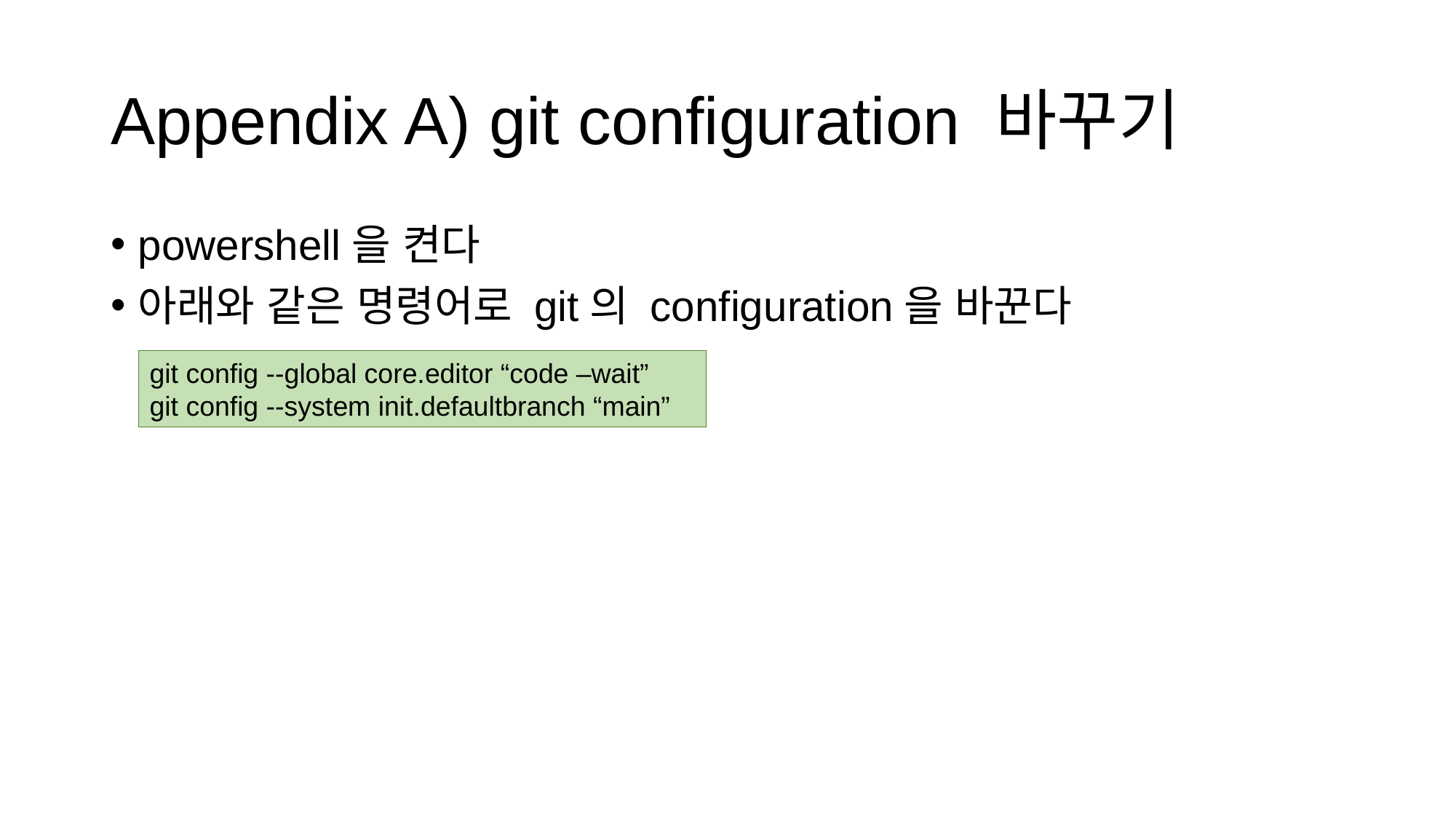

# Appendix A) git configuration 바꾸기
powershell을 켠다
아래와 같은 명령어로 git의 configuration을 바꾼다
git config --global core.editor “code –wait”
git config --system init.defaultbranch “main”